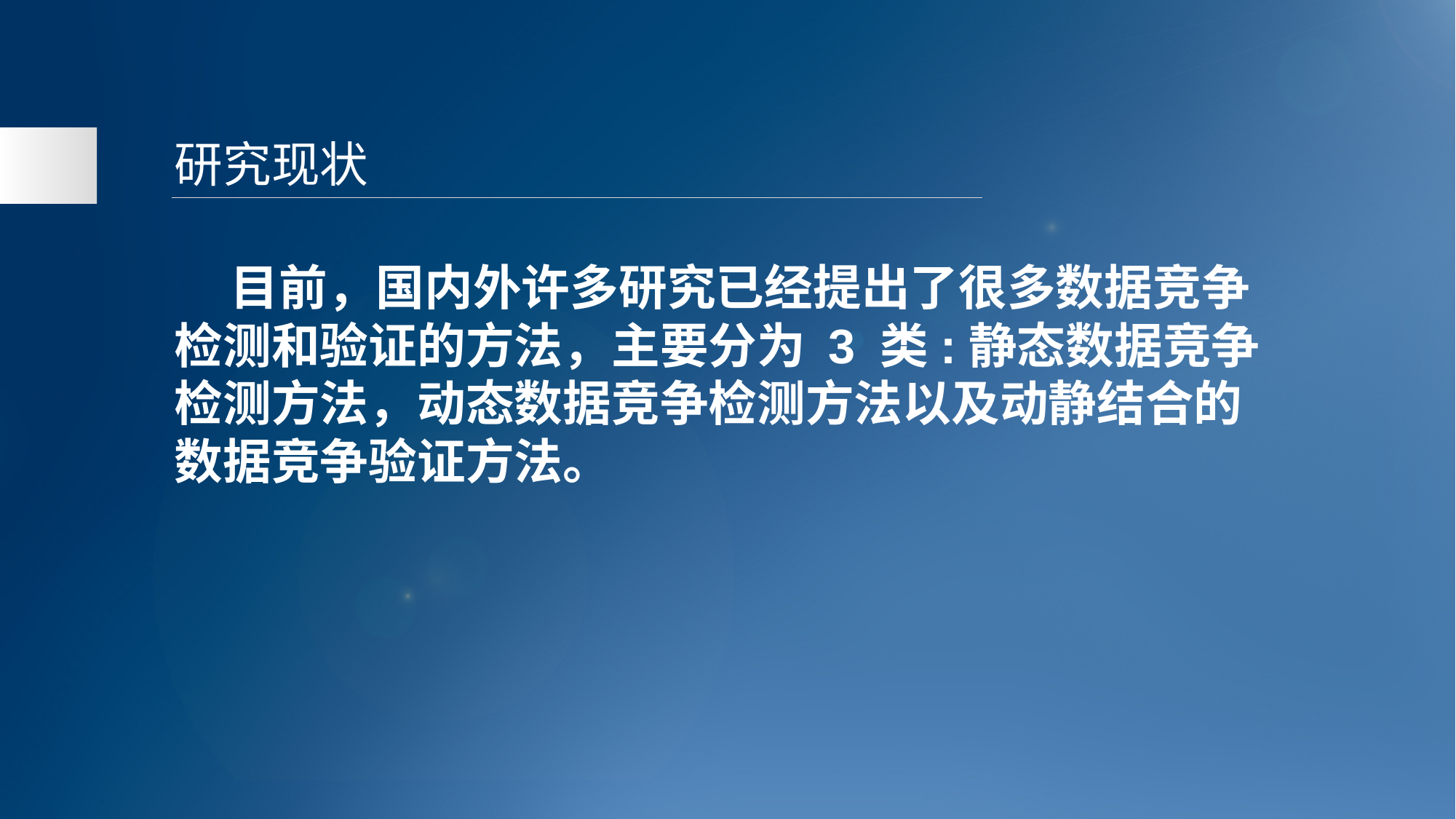

研究现状
    目前，国内外许多研究已经提出了很多数据竞争检测和验证的方法，主要分为 3 类:静态数据竞争检测方法，动态数据竞争检测方法以及动静结合的数据竞争验证方法。